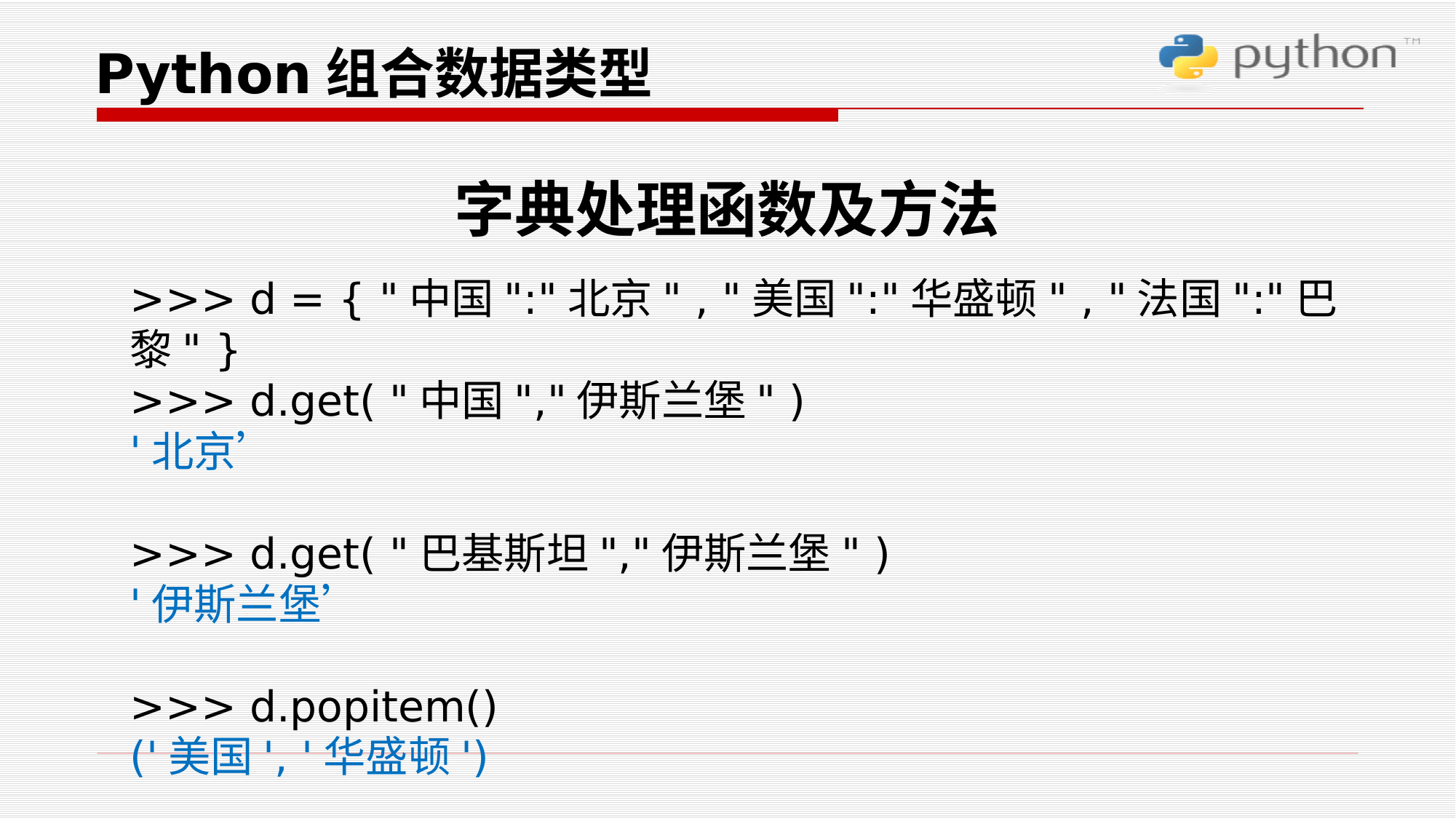

Python组合数据类型
字典处理函数及方法
>>> d = { "中国":"北京" , "美国":"华盛顿" , "法国":"巴黎" }
>>> d.get( "中国","伊斯兰堡" )
'北京’

>>> d.get( "巴基斯坦","伊斯兰堡" )
'伊斯兰堡’

>>> d.popitem()
('美国', '华盛顿')